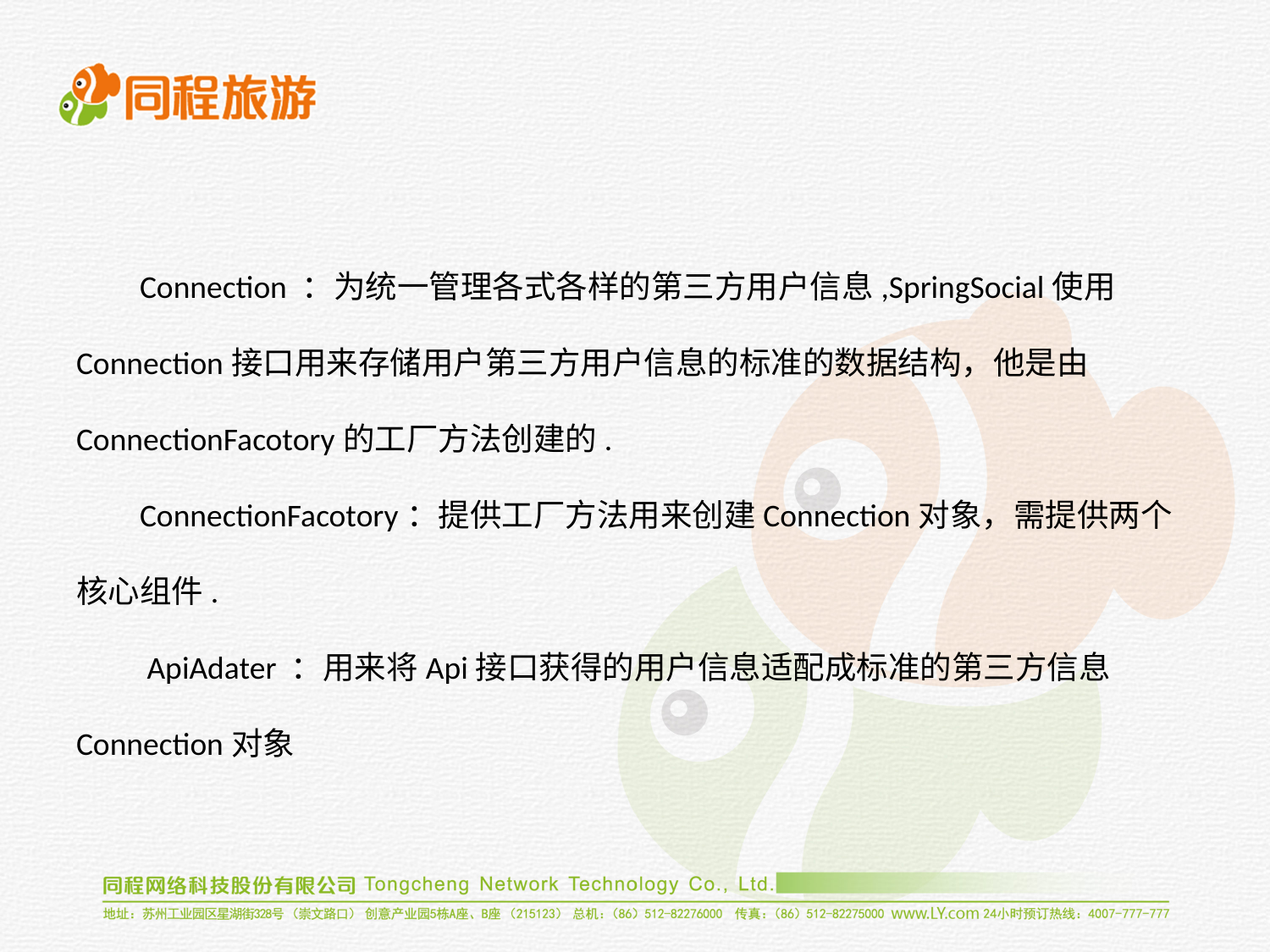

Connection ：为统一管理各式各样的第三方用户信息,SpringSocial使用Connection接口用来存储用户第三方用户信息的标准的数据结构，他是由ConnectionFacotory的工厂方法创建的.
ConnectionFacotory：提供工厂方法用来创建Connection对象，需提供两个核心组件.
 ApiAdater ：用来将Api接口获得的用户信息适配成标准的第三方信息Connection对象